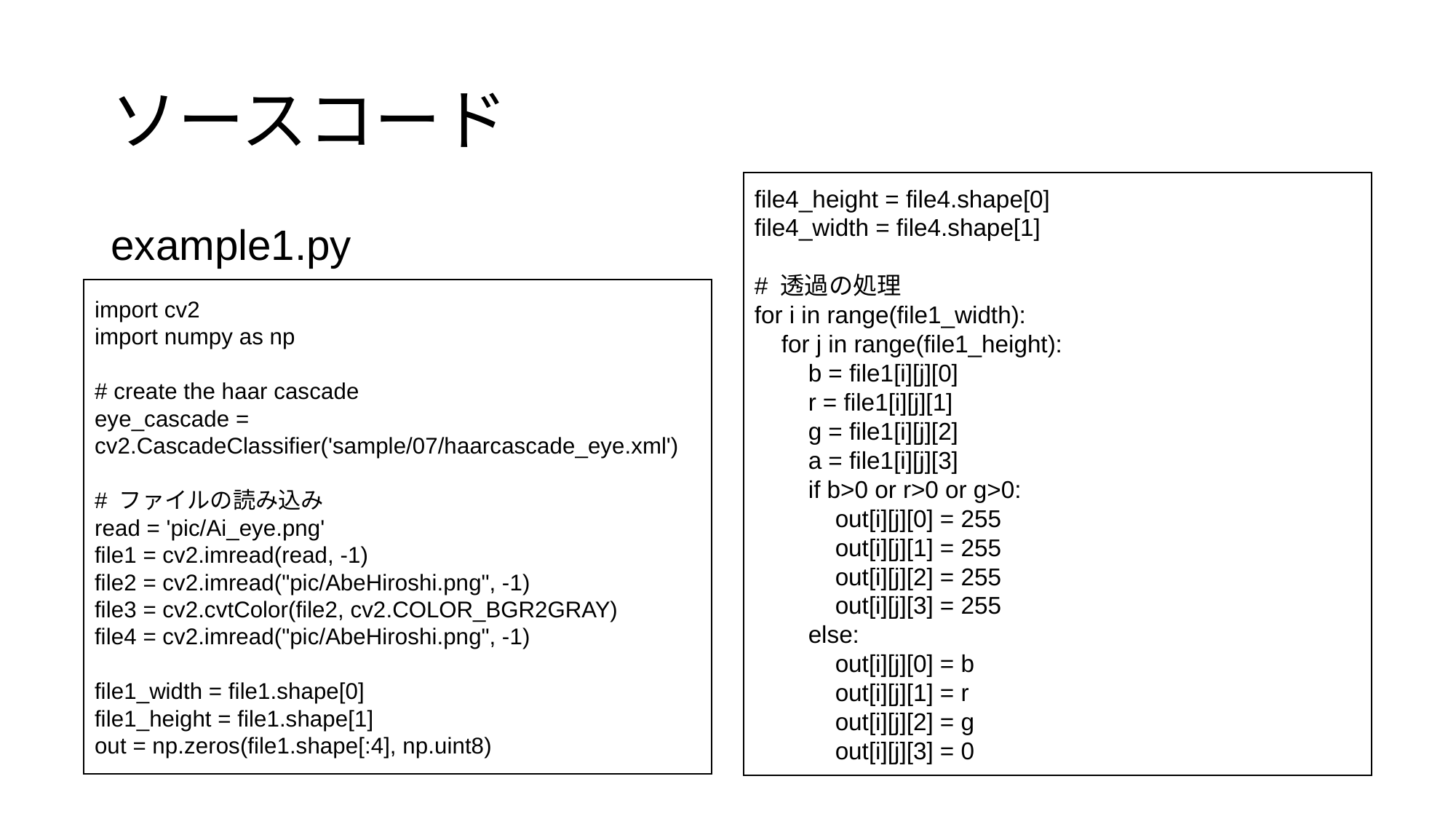

# ソースコード
file4_height = file4.shape[0]
file4_width = file4.shape[1]

# 透過の処理
for i in range(file1_width):
    for j in range(file1_height):
        b = file1[i][j][0]
        r = file1[i][j][1]
        g = file1[i][j][2]
        a = file1[i][j][3]
        if b>0 or r>0 or g>0:
            out[i][j][0] = 255
            out[i][j][1] = 255
            out[i][j][2] = 255
            out[i][j][3] = 255
        else:
            out[i][j][0] = b
            out[i][j][1] = r
            out[i][j][2] = g
            out[i][j][3] = 0
example1.py
import cv2
import numpy as np

# create the haar cascade
eye_cascade = cv2.CascadeClassifier('sample/07/haarcascade_eye.xml')

# ファイルの読み込み
read = 'pic/Ai_eye.png'
file1 = cv2.imread(read, -1)
file2 = cv2.imread("pic/AbeHiroshi.png", -1)
file3 = cv2.cvtColor(file2, cv2.COLOR_BGR2GRAY)
file4 = cv2.imread("pic/AbeHiroshi.png", -1)

file1_width = file1.shape[0]
file1_height = file1.shape[1]
out = np.zeros(file1.shape[:4], np.uint8)